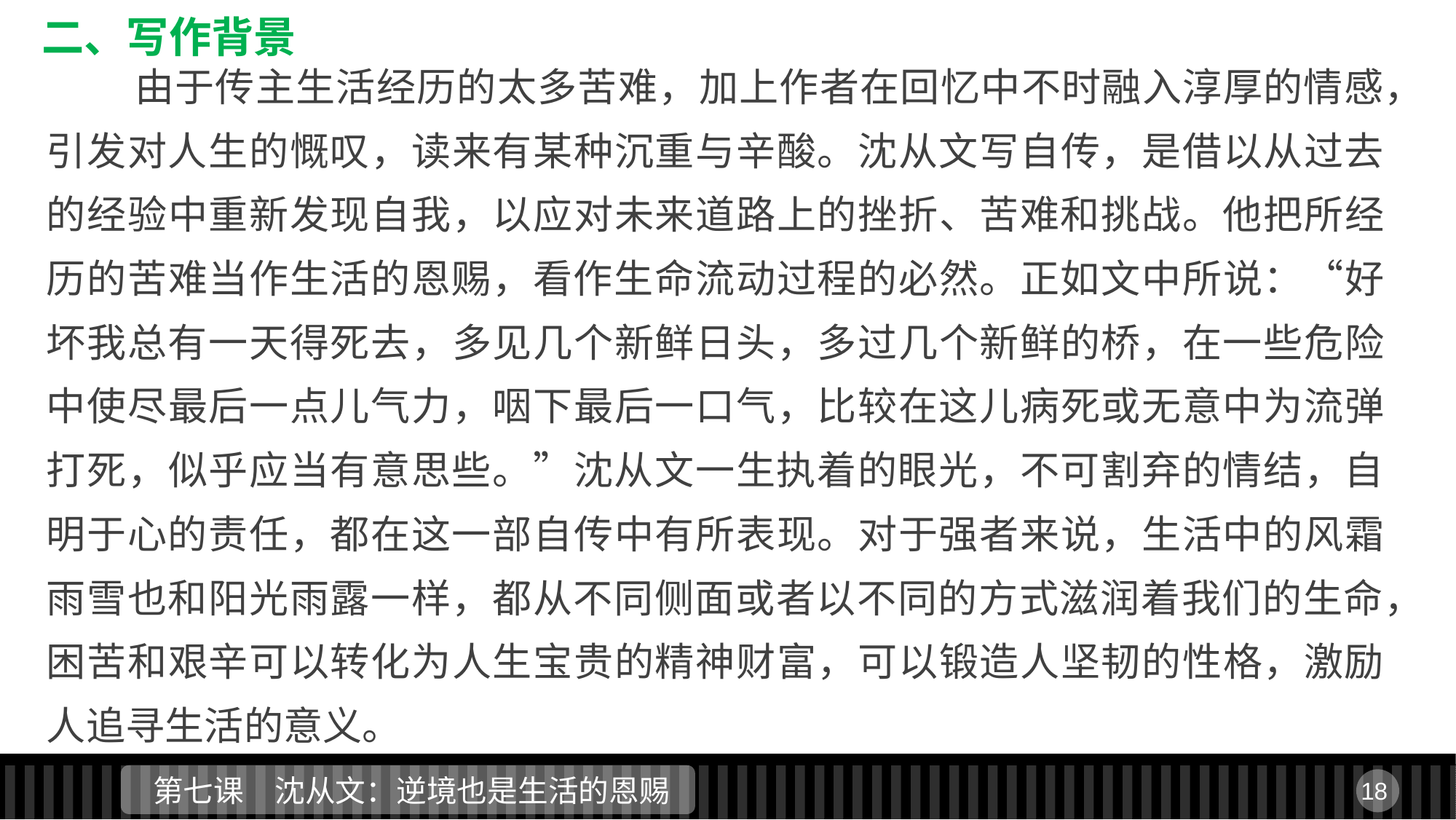

二、写作背景
        由于传主生活经历的太多苦难，加上作者在回忆中不时融入淳厚的情感，引发对人生的慨叹，读来有某种沉重与辛酸。沈从文写自传，是借以从过去的经验中重新发现自我，以应对未来道路上的挫折、苦难和挑战。他把所经历的苦难当作生活的恩赐，看作生命流动过程的必然。正如文中所说：“好坏我总有一天得死去，多见几个新鲜日头，多过几个新鲜的桥，在一些危险中使尽最后一点儿气力，咽下最后一口气，比较在这儿病死或无意中为流弹打死，似乎应当有意思些。”沈从文一生执着的眼光，不可割弃的情结，自明于心的责任，都在这一部自传中有所表现。对于强者来说，生活中的风霜雨雪也和阳光雨露一样，都从不同侧面或者以不同的方式滋润着我们的生命，困苦和艰辛可以转化为人生宝贵的精神财富，可以锻造人坚韧的性格，激励人追寻生活的意义。